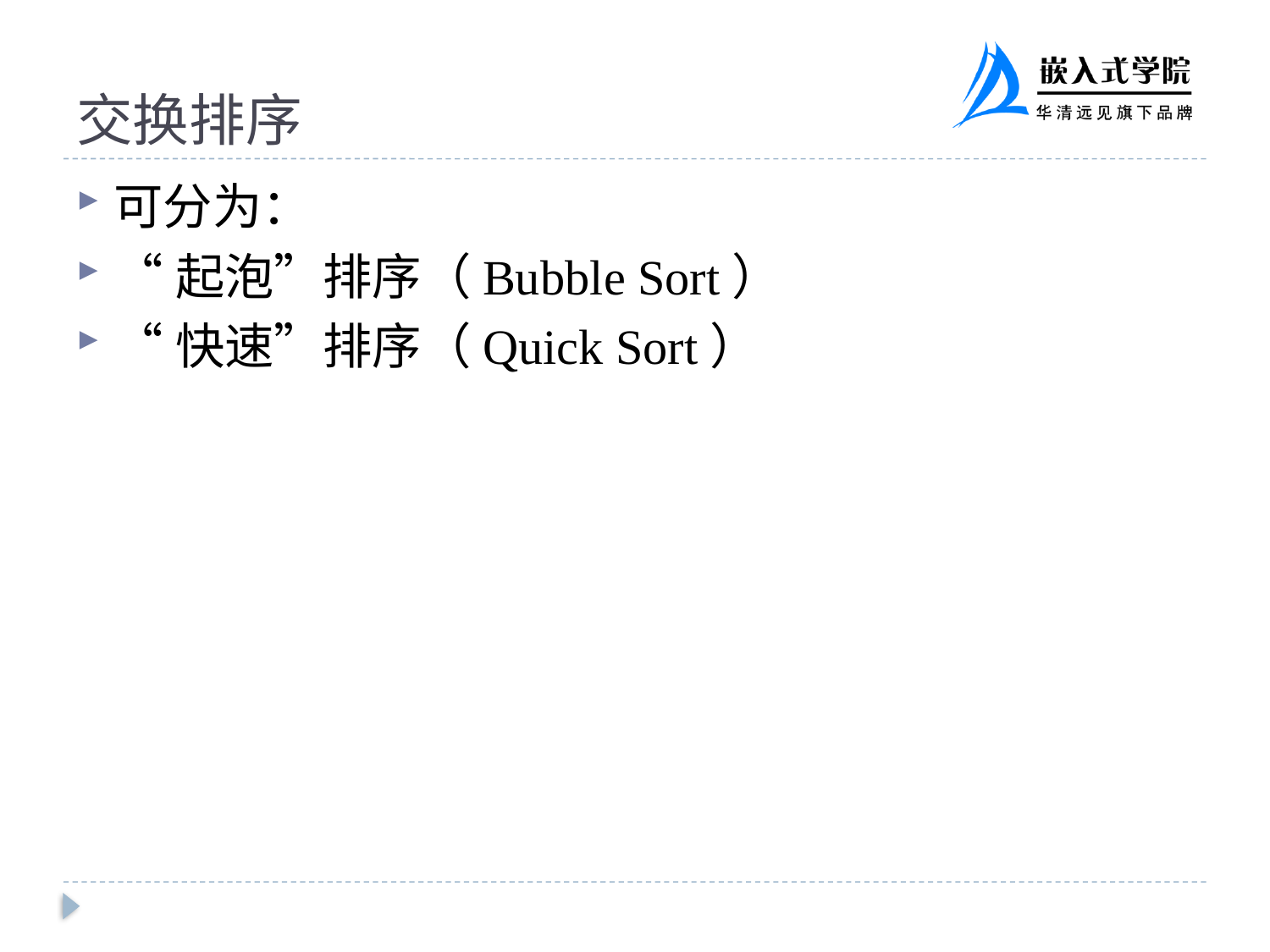

# 交换排序
可分为：
“起泡”排序（Bubble Sort）
“快速”排序（Quick Sort）

201